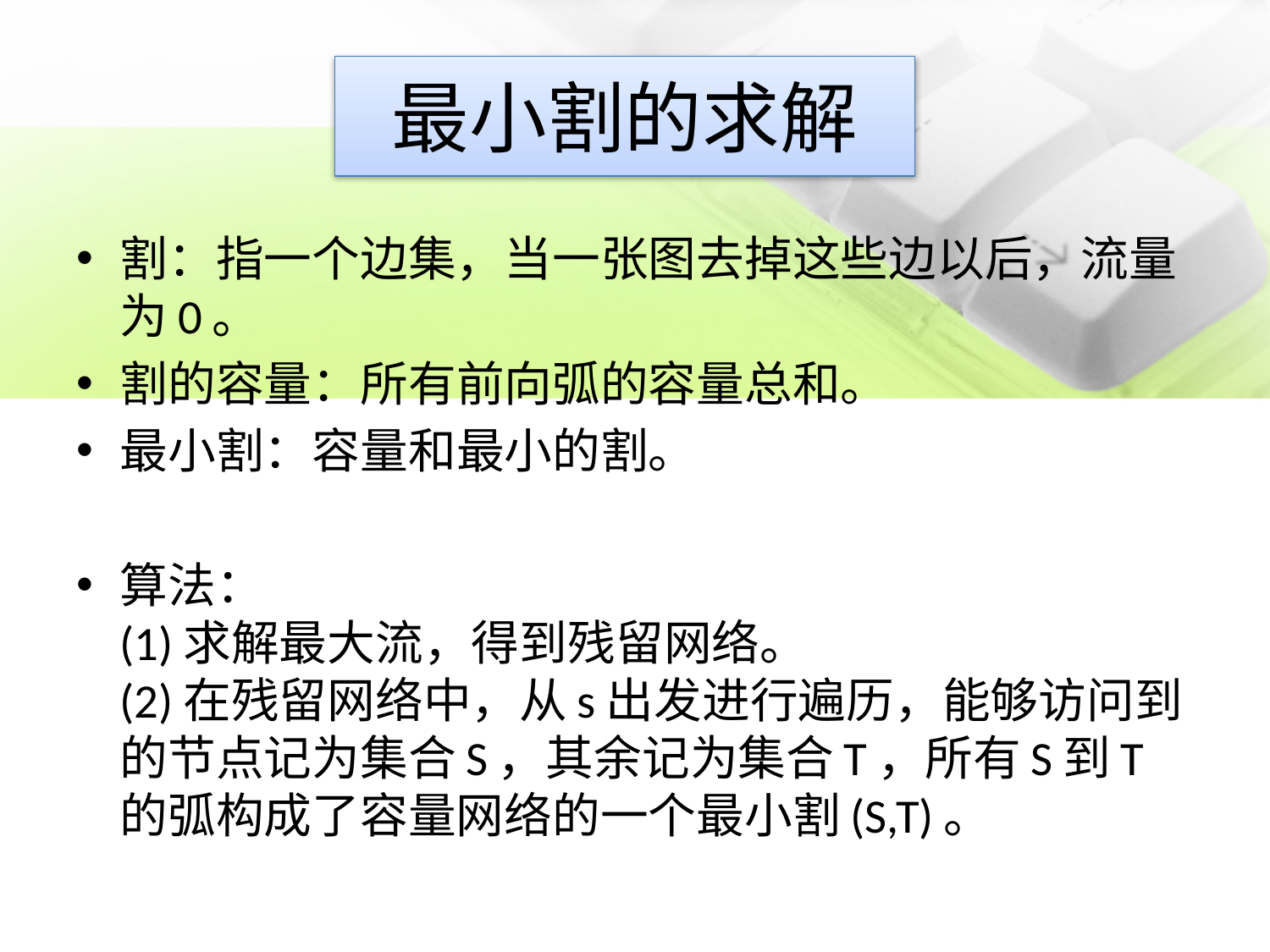

最小割的求解
割：指一个边集，当一张图去掉这些边以后，流量为0。
割的容量：所有前向弧的容量总和。
最小割：容量和最小的割。

算法：
(1)求解最大流，得到残留网络。
(2)在残留网络中，从s出发进行遍历，能够访问到的节点记为集合S，其余记为集合T，所有S到T的弧构成了容量网络的一个最小割(S,T)。